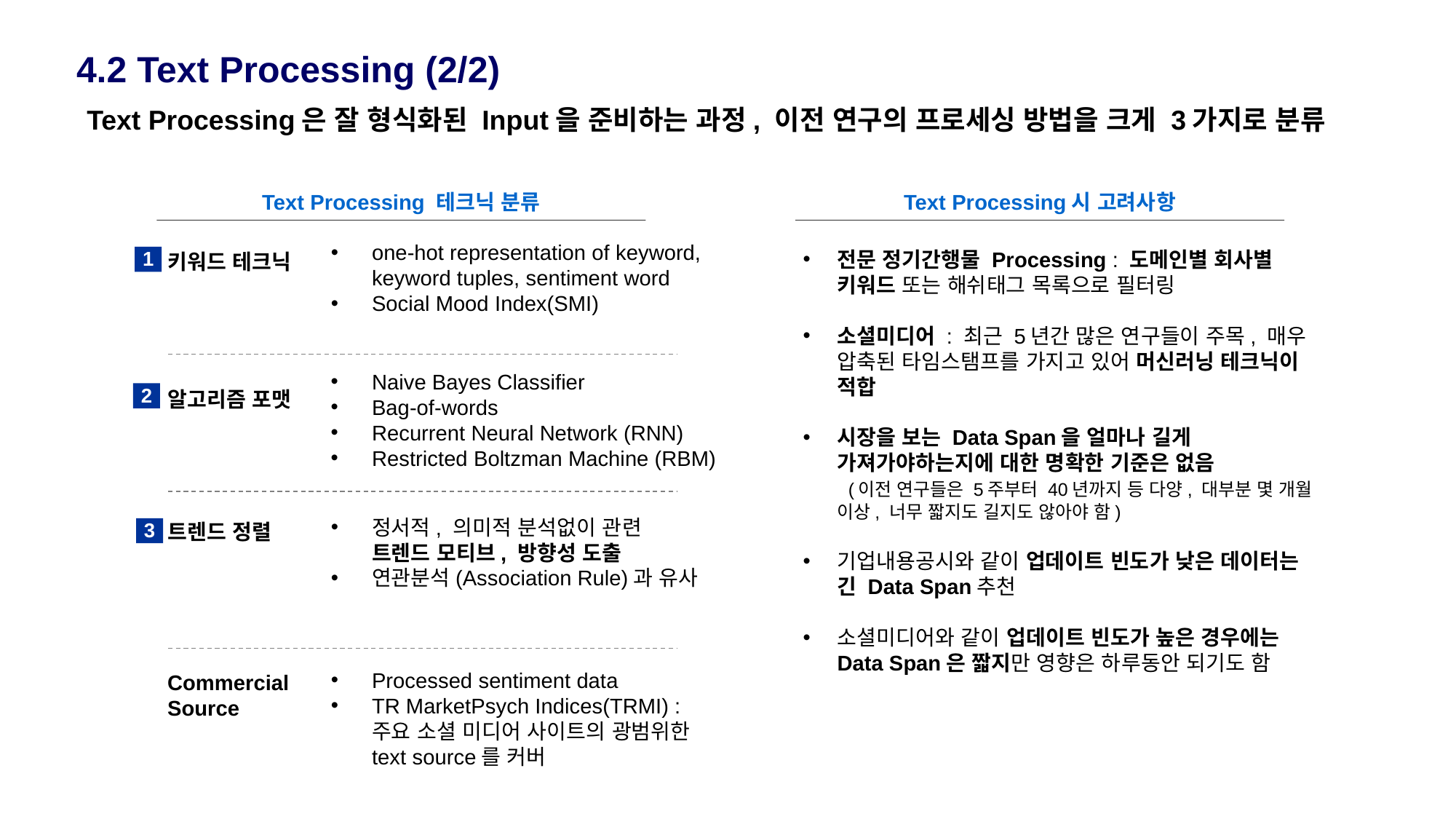

4.2 Text Processing (2/2)
Text Processing은 잘 형식화된 Input을 준비하는 과정, 이전 연구의 프로세싱 방법을 크게 3가지로 분류
Text Processing 테크닉 분류
Text Processing시 고려사항

one-hot representation of keyword, keyword tuples, sentiment word
Social Mood Index(SMI)
전문 정기간행물 Processing : 도메인별 회사별 키워드 또는 해쉬태그 목록으로 필터링

소셜미디어 : 최근 5년간 많은 연구들이 주목, 매우 압축된 타임스탬프를 가지고 있어 머신러닝 테크닉이 적합

시장을 보는 Data Span을 얼마나 길게 가져가야하는지에 대한 명확한 기준은 없음                  (이전 연구들은 5주부터 40년까지 등 다양, 대부분 몇 개월 이상, 너무 짧지도 길지도 않아야 함)

기업내용공시와 같이 업데이트 빈도가 낮은 데이터는 긴 Data Span추천

소셜미디어와 같이 업데이트 빈도가 높은 경우에는 Data Span은 짧지만 영향은 하루동안 되기도 함
키워드 테크닉
1
Naive Bayes Classifier
Bag-of-words
Recurrent Neural Network (RNN)
Restricted Boltzman Machine (RBM)
알고리즘 포맷
2
정서적, 의미적 분석없이 관련 트렌드 모티브, 방향성 도출
연관분석(Association Rule)과 유사
트렌드 정렬
3
Processed sentiment data
TR MarketPsych Indices(TRMI) : 주요 소셜 미디어 사이트의 광범위한 text source를 커버
Commercial Source